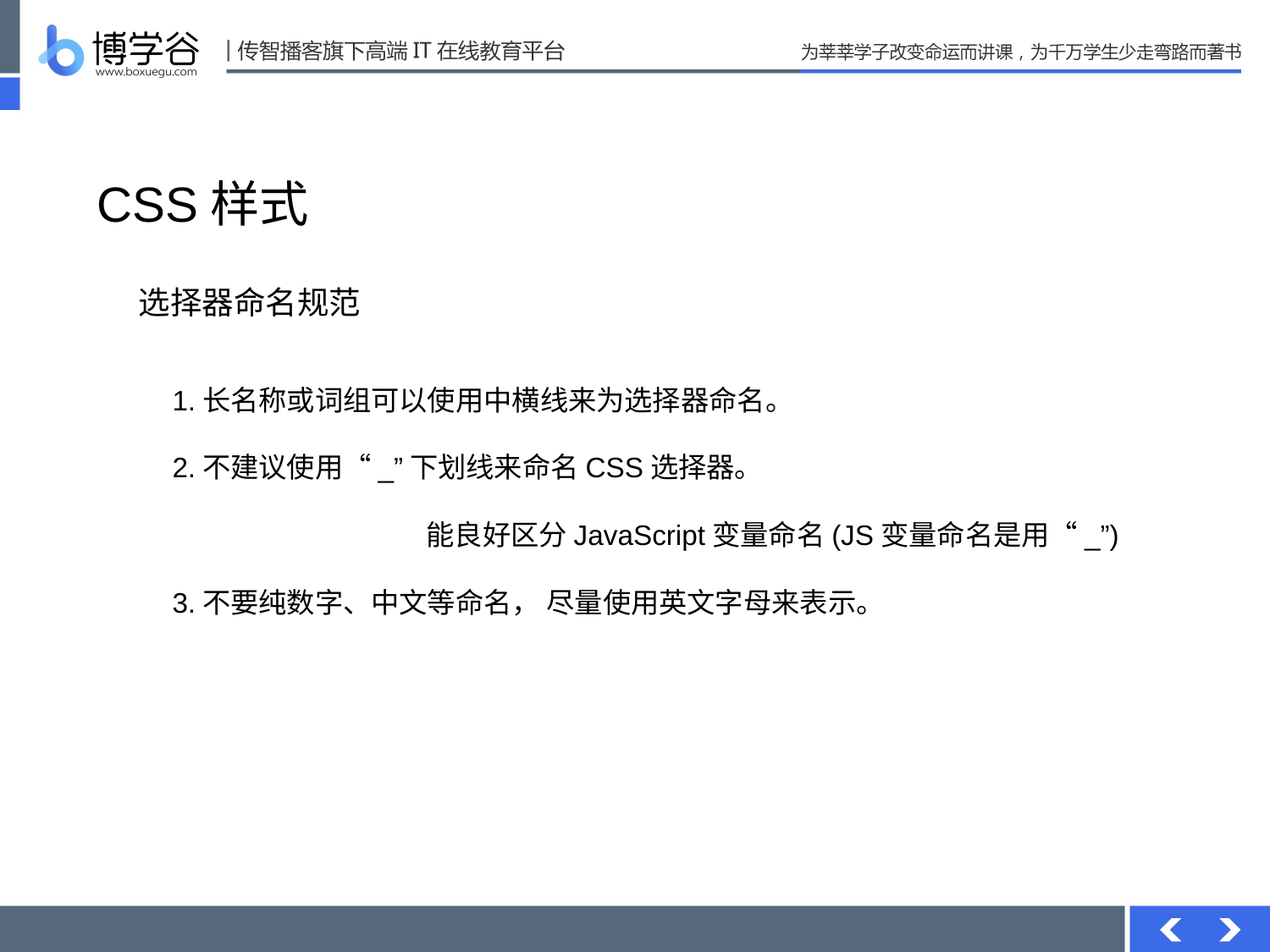

CSS样式
选择器命名规范
1.长名称或词组可以使用中横线来为选择器命名。

2.不建议使用“_”下划线来命名CSS选择器。

		能良好区分JavaScript变量命名(JS变量命名是用“_”)

3.不要纯数字、中文等命名， 尽量使用英文字母来表示。